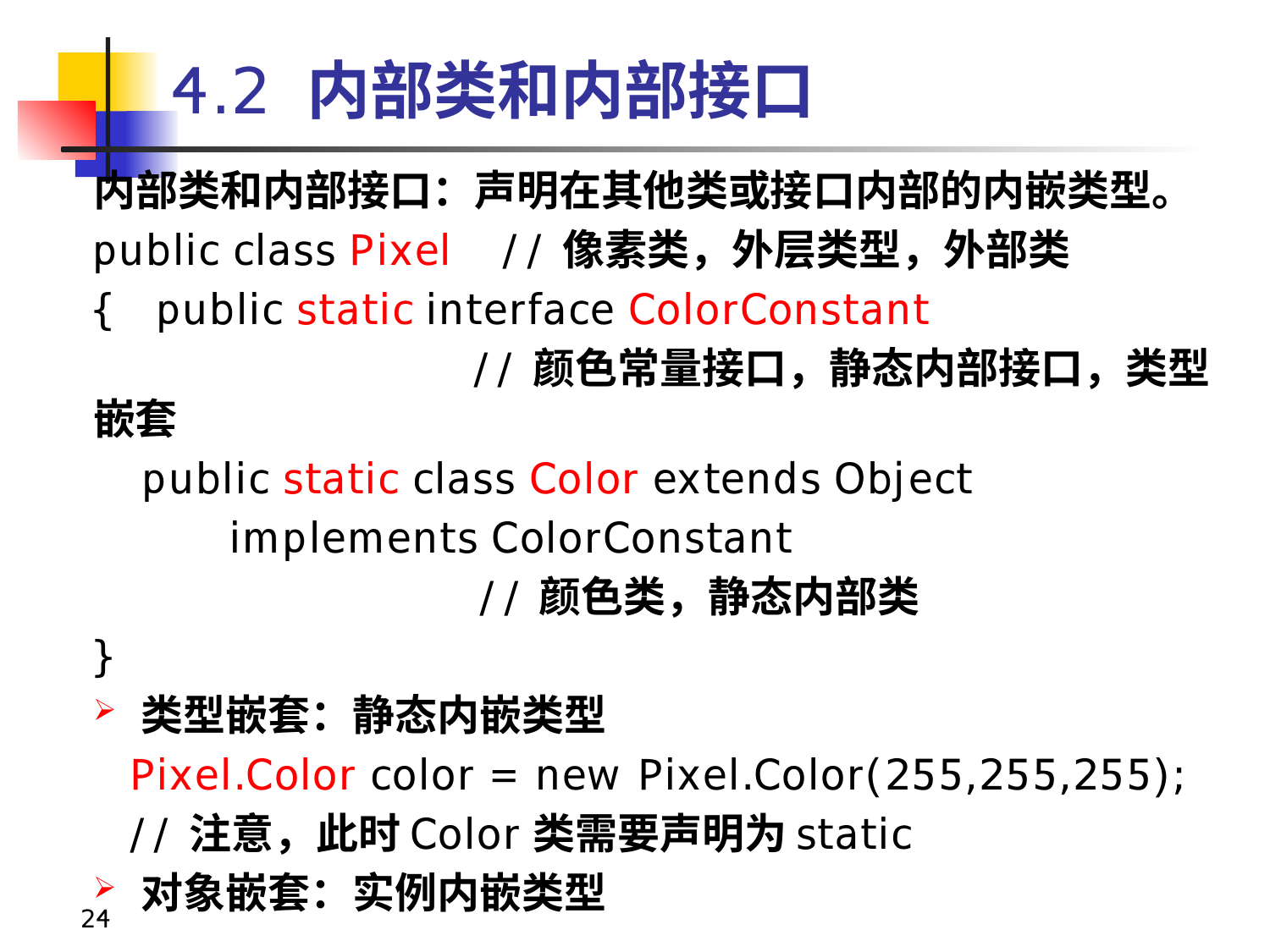

# 4.2 内部类和内部接口
内部类和内部接口：声明在其他类或接口内部的内嵌类型。
public class Pixel    //像素类，外层类型，外部类
{   public static interface ColorConstant
           		//颜色常量接口，静态内部接口，类型嵌套
    public static class Color extends Object
           implements ColorConstant
                               //颜色类，静态内部类
}
类型嵌套：静态内嵌类型
   Pixel.Color color = new Pixel.Color(255,255,255);
   //注意，此时Color类需要声明为static
对象嵌套：实例内嵌类型
24